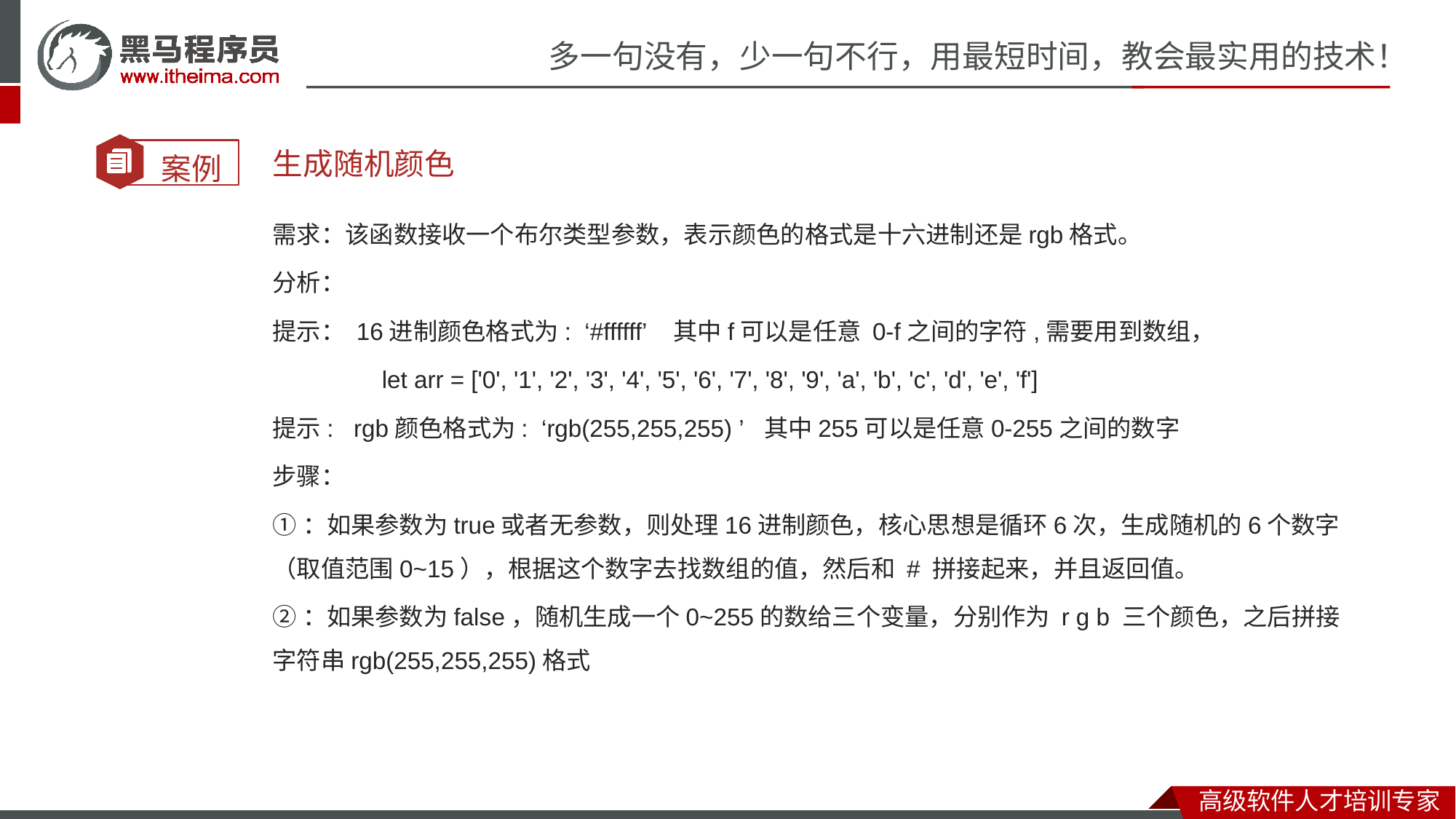

生成随机颜色
需求：该函数接收一个布尔类型参数，表示颜色的格式是十六进制还是rgb格式。
分析：
提示： 16进制颜色格式为:  ‘#ffffff’   其中f可以是任意 0-f之间的字符,需要用到数组，
 	let arr = ['0', '1', '2', '3', '4', '5', '6', '7', '8', '9', 'a', 'b', 'c', 'd', 'e', 'f']
提示:   rgb颜色格式为:  ‘rgb(255,255,255) ’  其中255可以是任意0-255之间的数字
步骤：
①：如果参数为true或者无参数，则处理16进制颜色，核心思想是循环6次，生成随机的6个数字（取值范围0~15），根据这个数字去找数组的值，然后和 # 拼接起来，并且返回值。
②：如果参数为false，随机生成一个0~255的数给三个变量，分别作为 r g b 三个颜色，之后拼接字符串rgb(255,255,255)格式